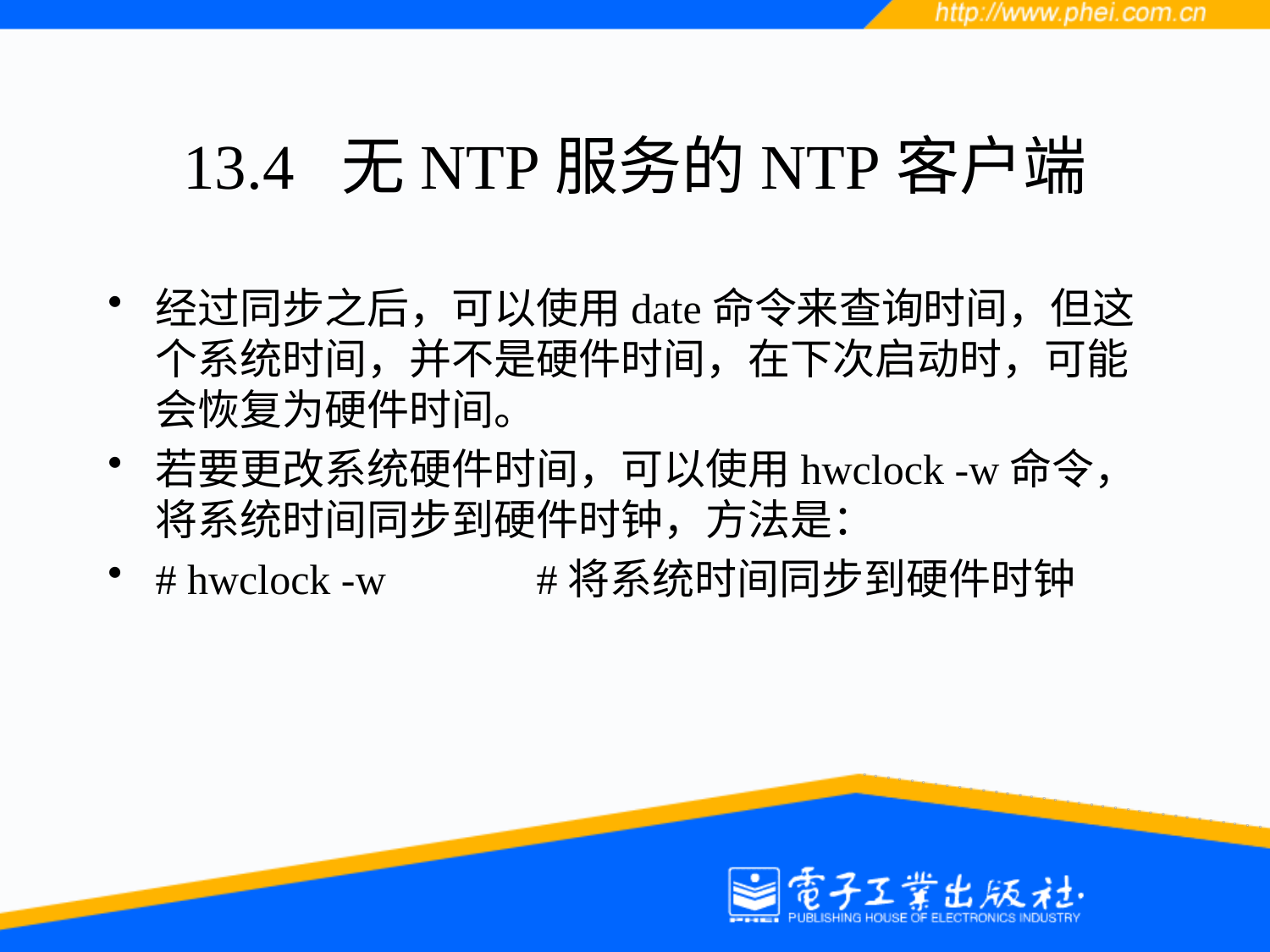

# 13.4  无NTP服务的NTP客户端
经过同步之后，可以使用date命令来查询时间，但这个系统时间，并不是硬件时间，在下次启动时，可能会恢复为硬件时间。
若要更改系统硬件时间，可以使用hwclock -w命令，将系统时间同步到硬件时钟，方法是：
# hwclock -w 		#将系统时间同步到硬件时钟